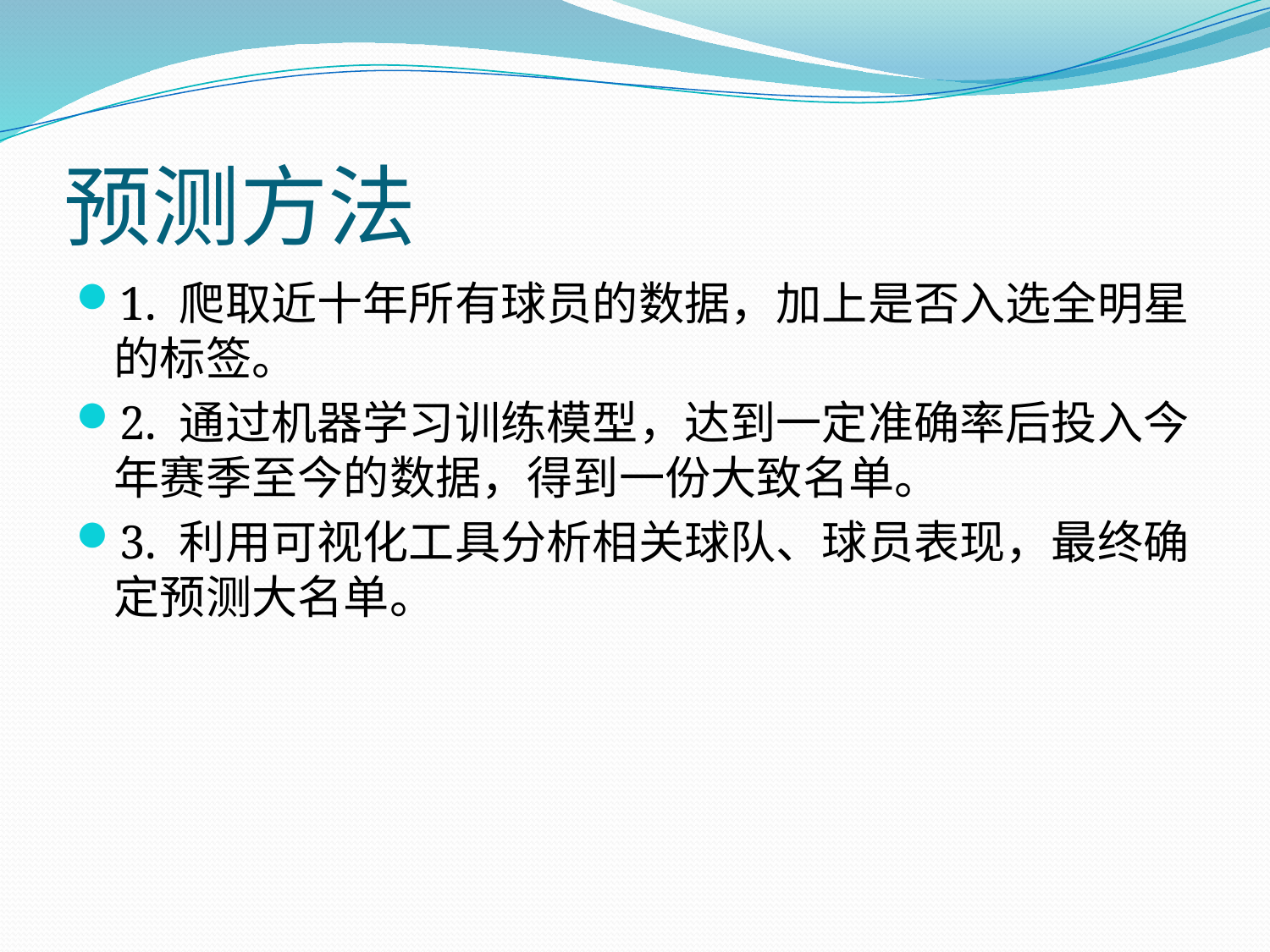

# 预测方法
1. 爬取近十年所有球员的数据，加上是否入选全明星的标签。
2. 通过机器学习训练模型，达到一定准确率后投入今年赛季至今的数据，得到一份大致名单。
3. 利用可视化工具分析相关球队、球员表现，最终确定预测大名单。